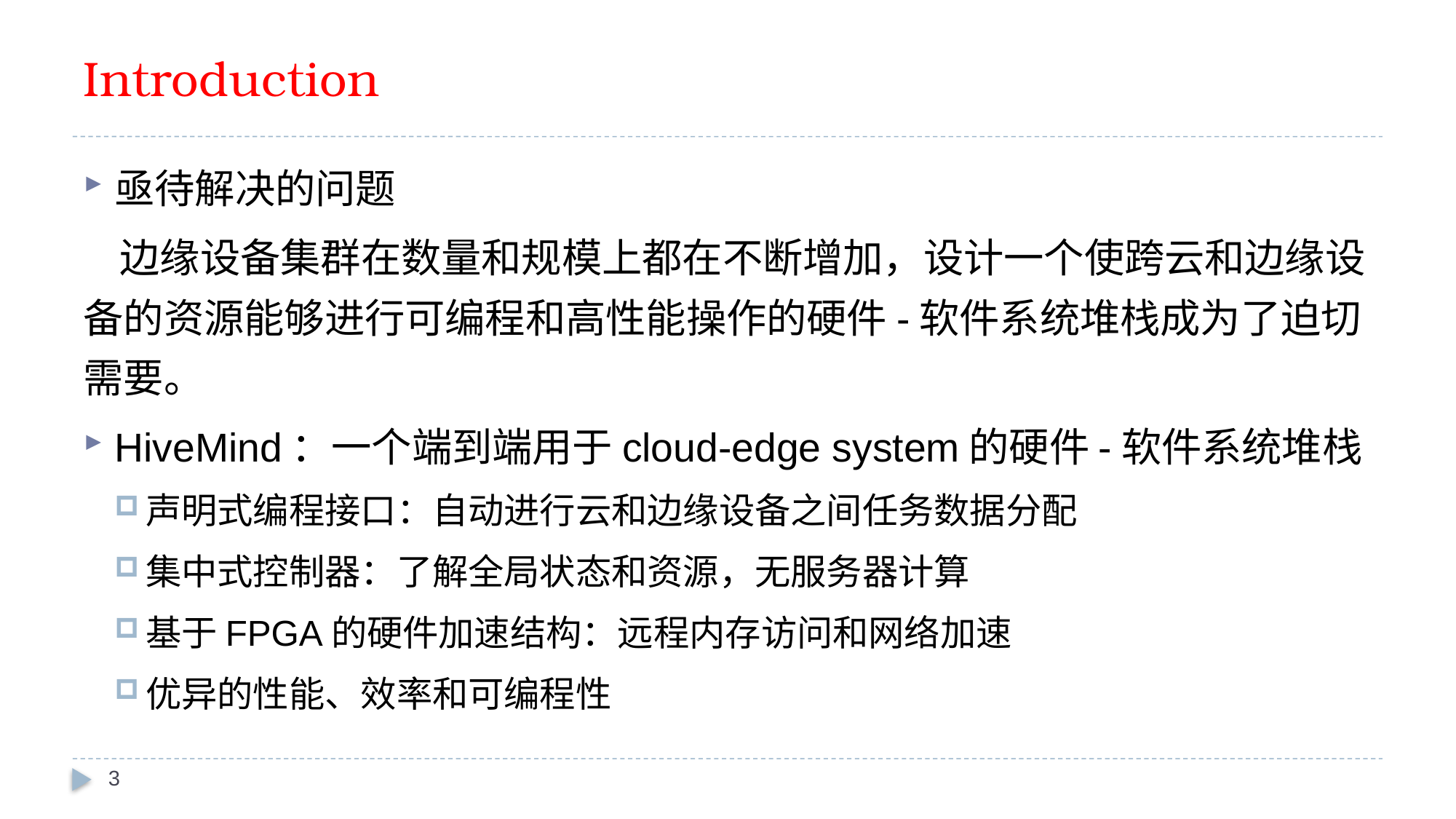

# Introduction
亟待解决的问题
   边缘设备集群在数量和规模上都在不断增加，设计一个使跨云和边缘设备的资源能够进行可编程和高性能操作的硬件-软件系统堆栈成为了迫切需要。
HiveMind：一个端到端用于cloud-edge system的硬件-软件系统堆栈
声明式编程接口：自动进行云和边缘设备之间任务数据分配
集中式控制器：了解全局状态和资源，无服务器计算
基于FPGA的硬件加速结构：远程内存访问和网络加速
优异的性能、效率和可编程性
3